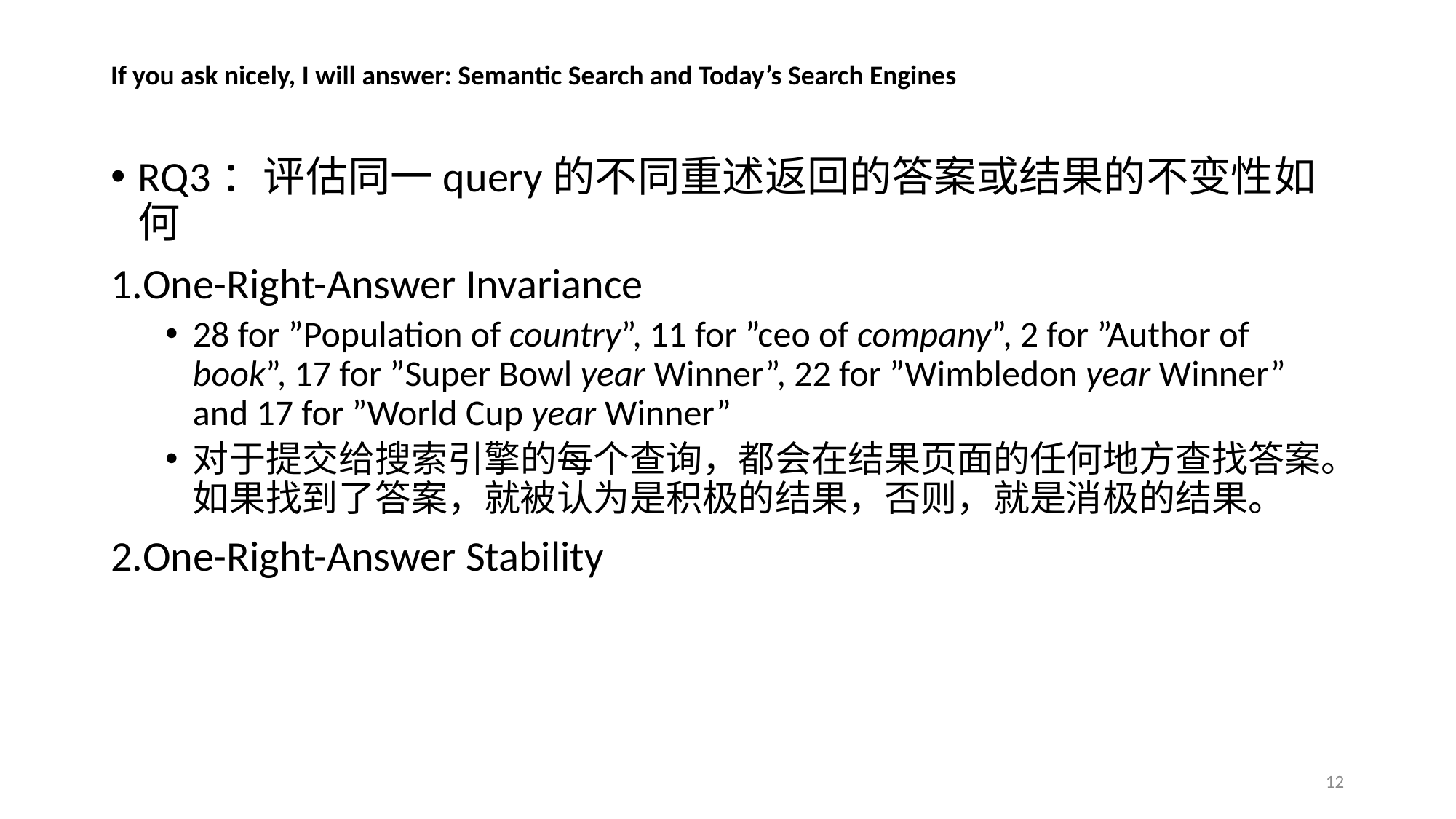

If you ask nicely, I will answer: Semantic Search and Today’s Search Engines
RQ3：评估同一query的不同重述返回的答案或结果的不变性如何
1.One-Right-Answer Invariance
28 for ”Population of country”, 11 for ”ceo of company”, 2 for ”Author of book”, 17 for ”Super Bowl year Winner”, 22 for ”Wimbledon year Winner” and 17 for ”World Cup year Winner”
对于提交给搜索引擎的每个查询，都会在结果页面的任何地方查找答案。如果找到了答案，就被认为是积极的结果，否则，就是消极的结果。
2.One-Right-Answer Stability

12